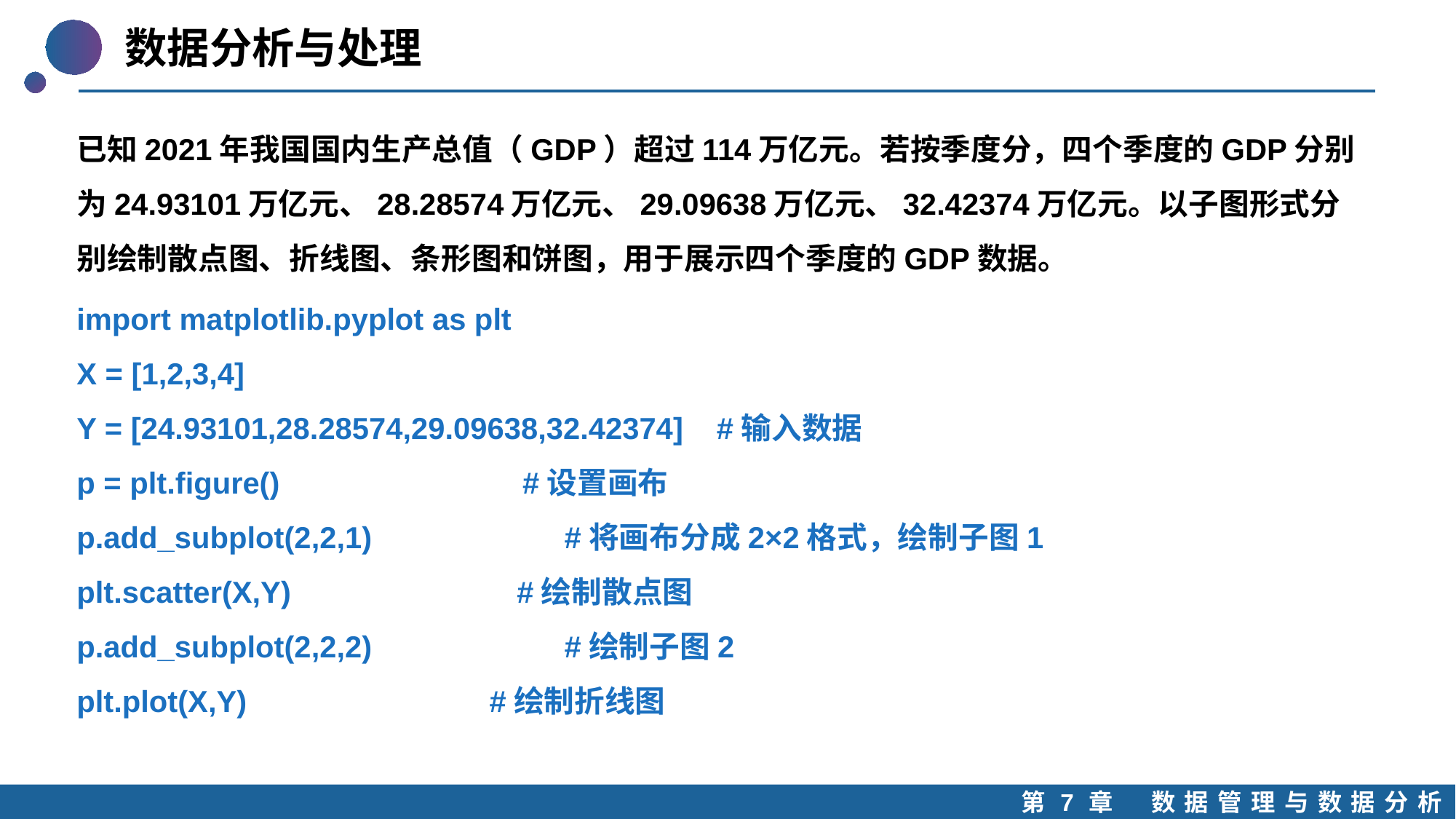

数据分析与处理

已知2021年我国国内生产总值（GDP）超过114万亿元。若按季度分，四个季度的GDP分别为24.93101万亿元、28.28574万亿元、29.09638万亿元、32.42374万亿元。以子图形式分别绘制散点图、折线图、条形图和饼图，用于展示四个季度的GDP数据。
import matplotlib.pyplot as plt
X = [1,2,3,4]
Y = [24.93101,28.28574,29.09638,32.42374]    #输入数据
p = plt.figure()                             #设置画布
p.add_subplot(2,2,1)                       #将画布分成2×2格式，绘制子图1
plt.scatter(X,Y)                           #绘制散点图
p.add_subplot(2,2,2)                       #绘制子图2
plt.plot(X,Y)                             #绘制折线图
第7章  数据管理与数据分析